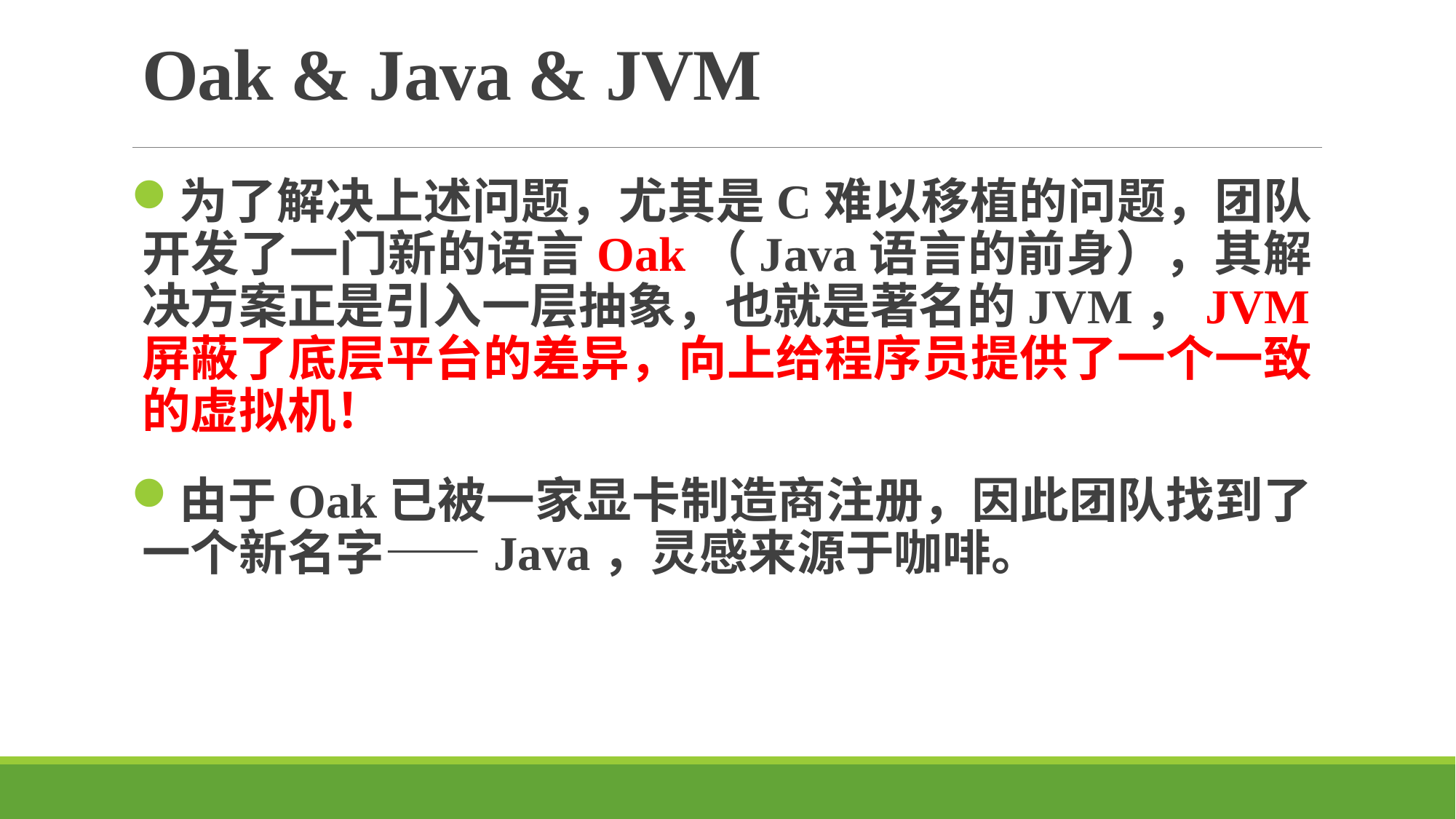

# Oak & Java & JVM
为了解决上述问题，尤其是C难以移植的问题，团队开发了一门新的语言Oak（Java语言的前身），其解决方案正是引入一层抽象，也就是著名的JVM，JVM屏蔽了底层平台的差异，向上给程序员提供了一个一致的虚拟机！
由于Oak已被一家显卡制造商注册，因此团队找到了一个新名字——Java，灵感来源于咖啡。